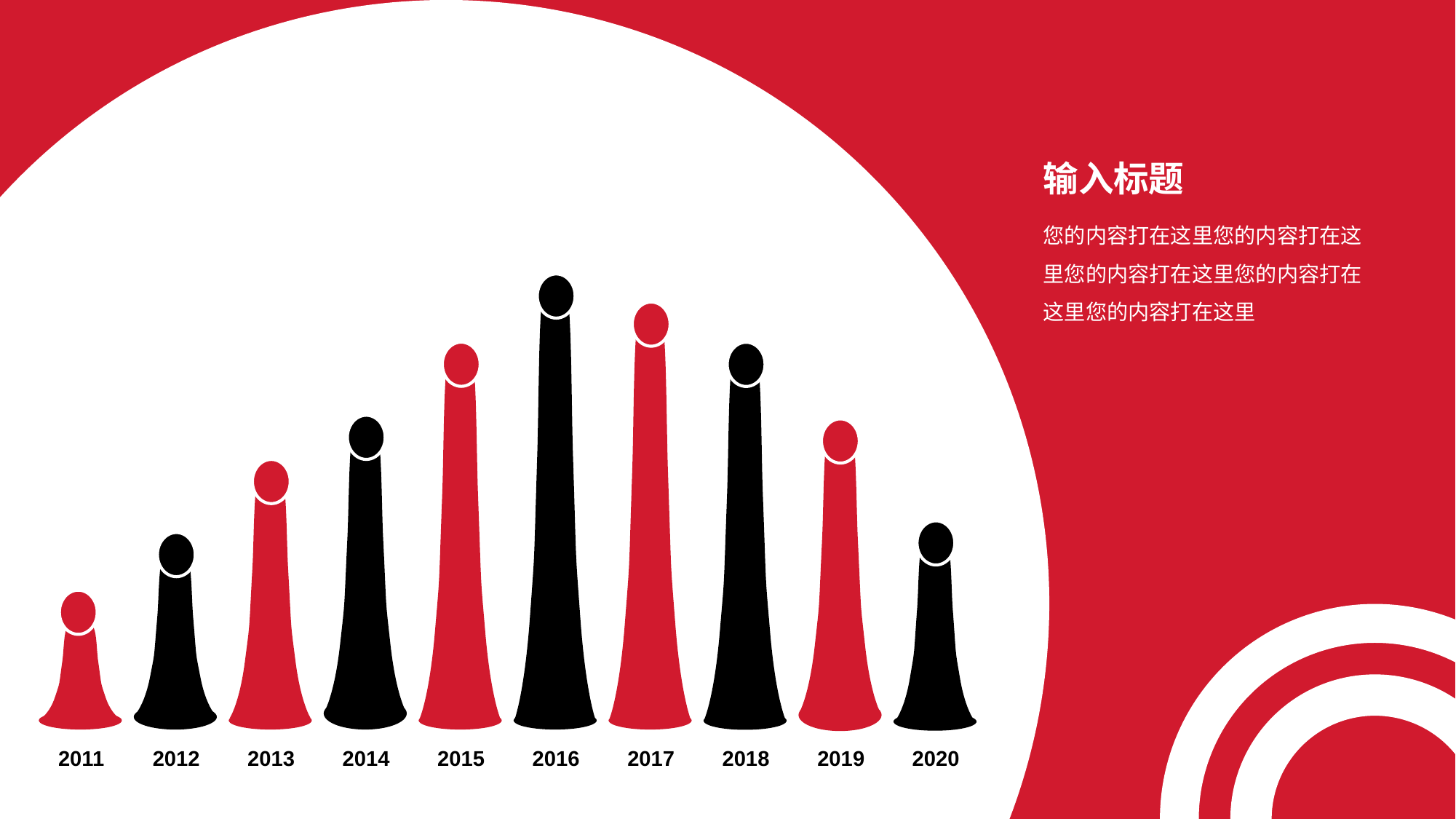

输入标题
您的内容打在这里您的内容打在这里您的内容打在这里您的内容打在这里您的内容打在这里

2011
2012
2013
2014
2015
2016
2017
2018
2019
2020